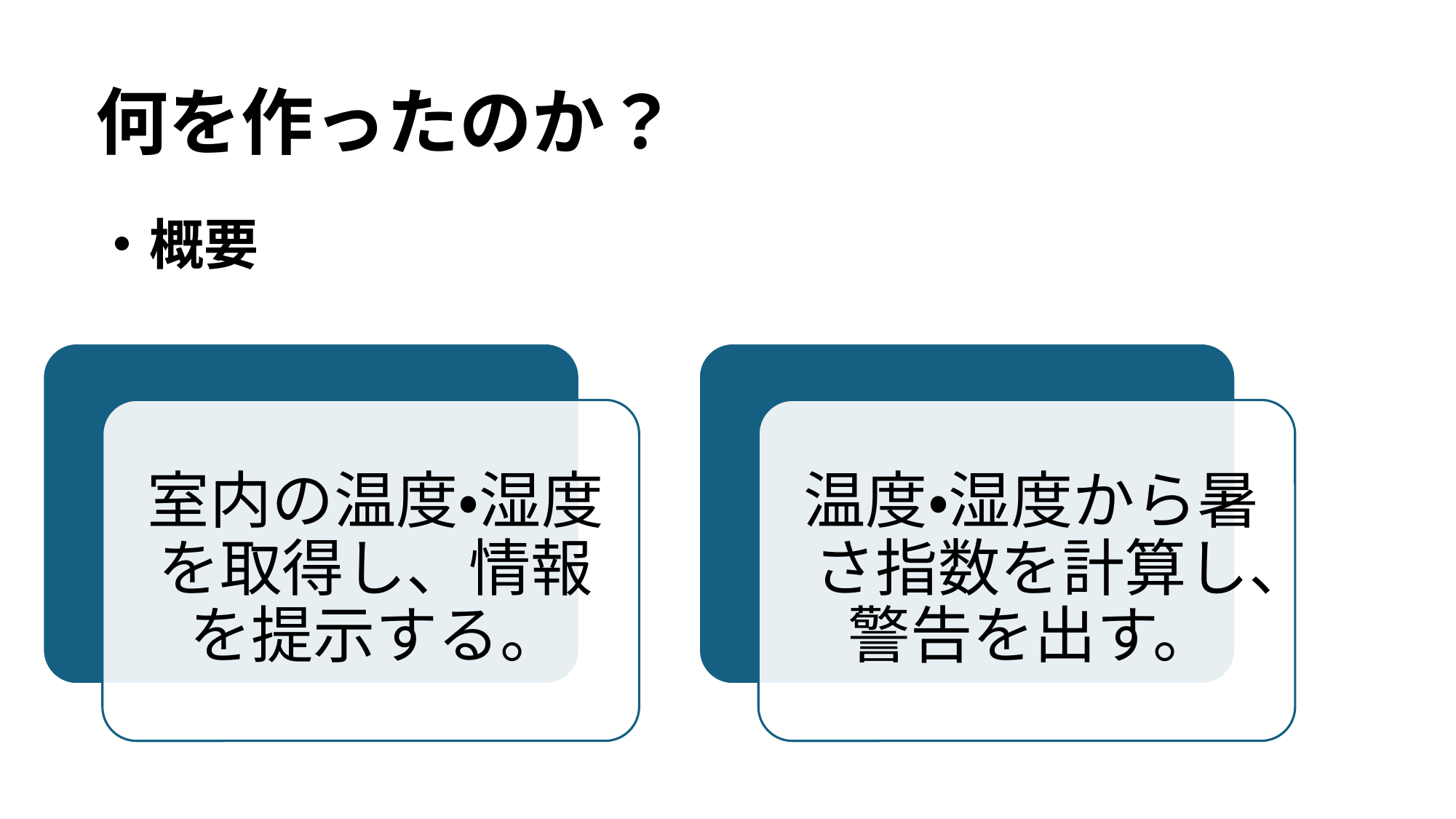

何を作ったのか？
・概要
室内の温度・湿度を取得し、情報を提示する。
温度・湿度から暑さ指数を計算し、警告を出す。